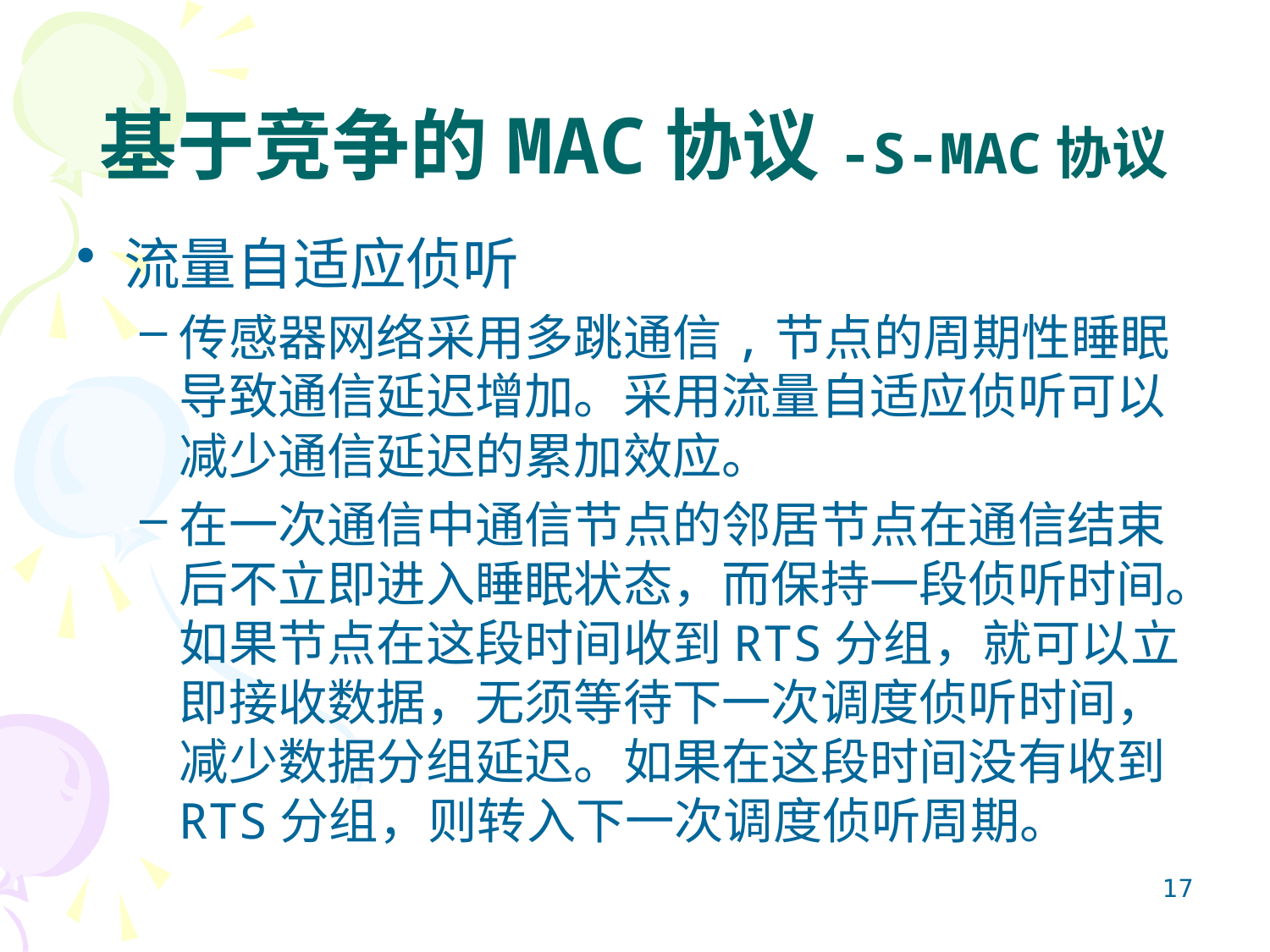

# 基于竞争的MAC协议-S-MAC协议
流量自适应侦听
传感器网络采用多跳通信,节点的周期性睡眠导致通信延迟增加。采用流量自适应侦听可以减少通信延迟的累加效应。
在一次通信中通信节点的邻居节点在通信结束后不立即进入睡眠状态，而保持一段侦听时间。如果节点在这段时间收到RTS分组，就可以立即接收数据，无须等待下一次调度侦听时间，减少数据分组延迟。如果在这段时间没有收到RTS分组，则转入下一次调度侦听周期。
17